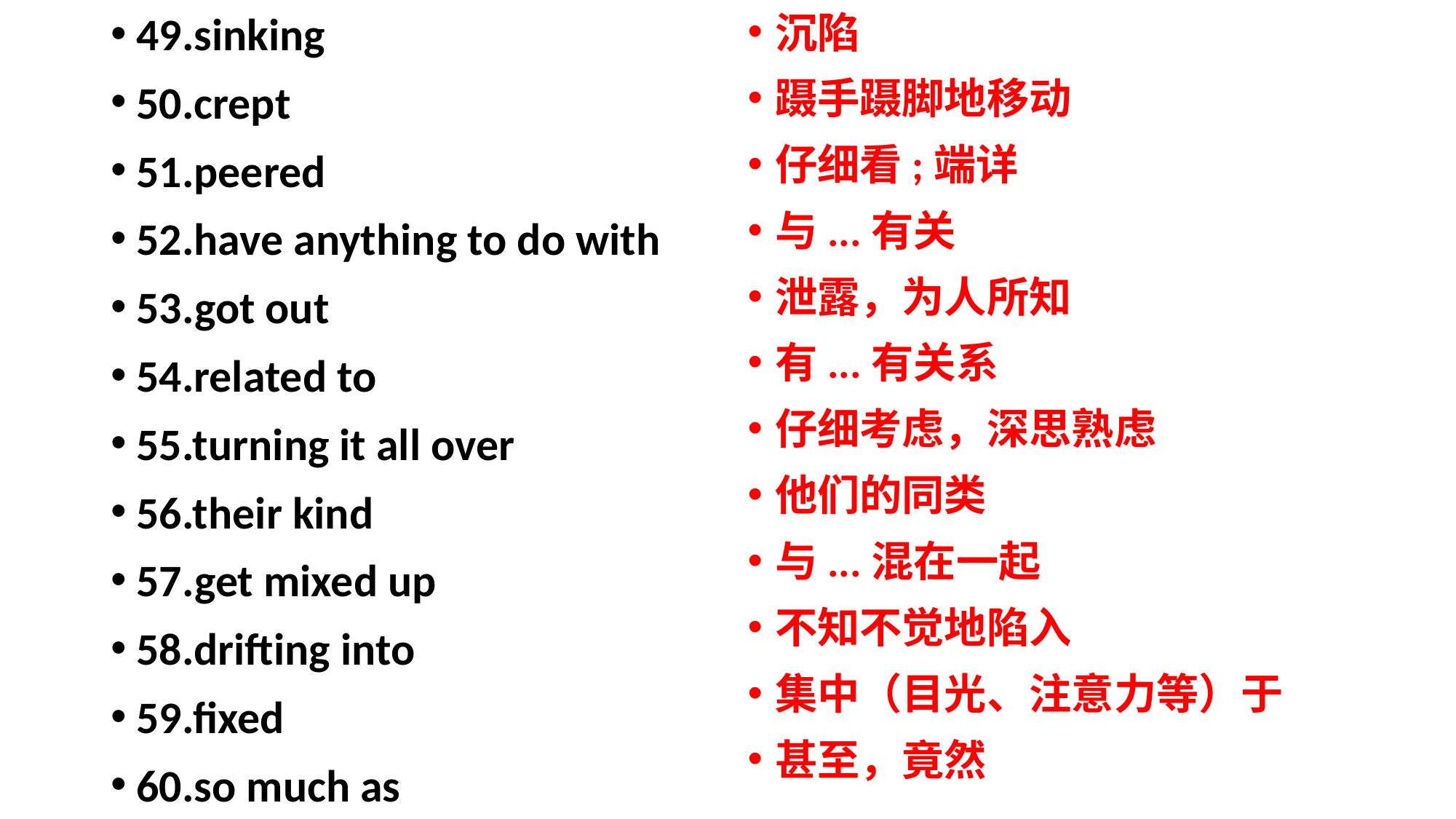

49.sinking
50.crept
51.peered
52.have anything to do with
53.got out
54.related to
55.turning it all over
56.their kind
57.get mixed up
58.drifting into
59.fixed
60.so much as
沉陷
蹑手蹑脚地移动
仔细看;端详
与...有关
泄露，为人所知
有...有关系
仔细考虑，深思熟虑
他们的同类
与...混在一起
不知不觉地陷入
集中（目光、注意力等）于
甚至，竟然